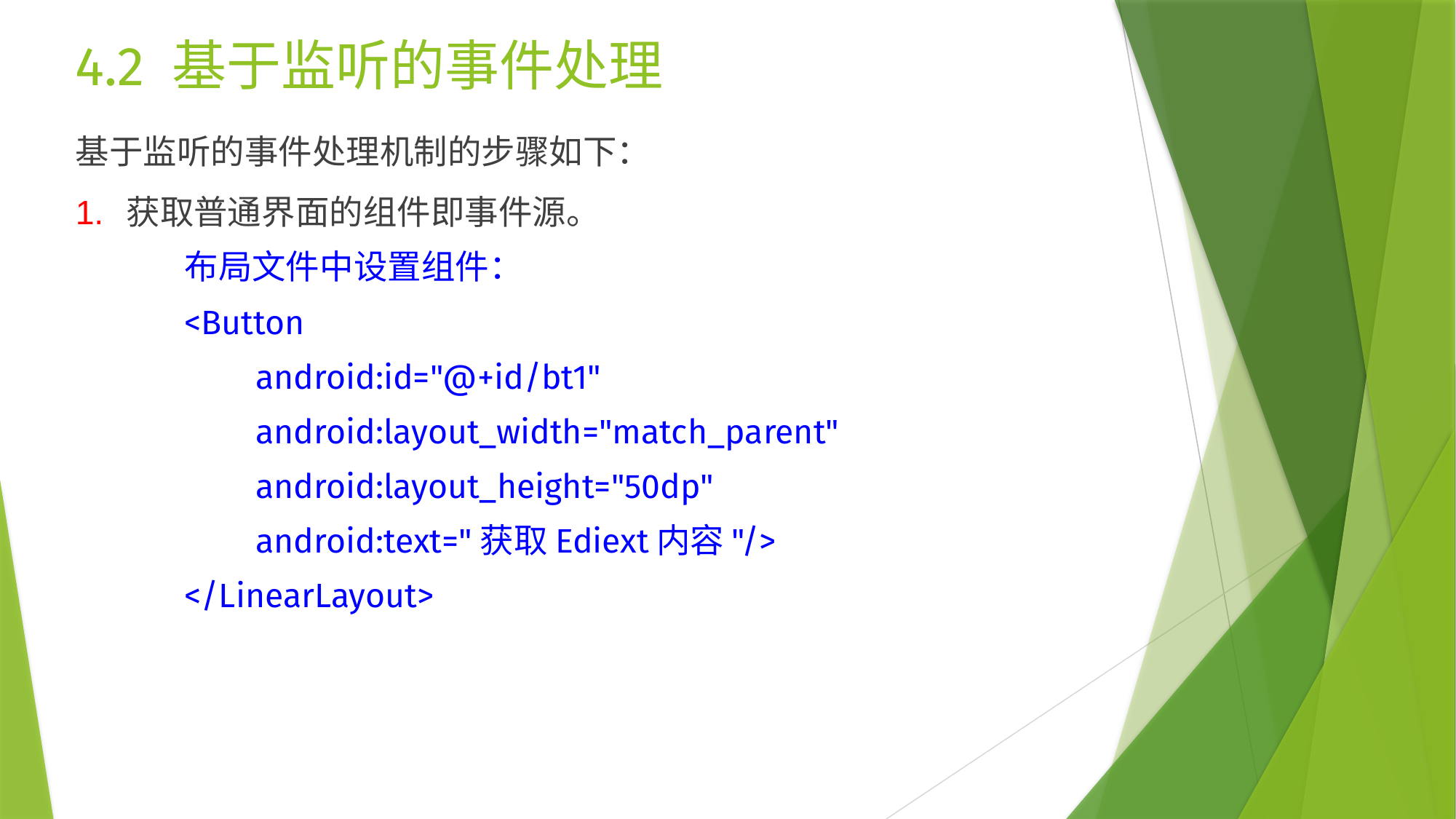

4.2 基于监听的事件处理
基于监听的事件处理机制的步骤如下：
获取普通界面的组件即事件源。
布局文件中设置组件：
<Button
        android:id="@+id/bt1"
        android:layout_width="match_parent"
        android:layout_height="50dp"
        android:text="获取Ediext内容"/>
</LinearLayout>